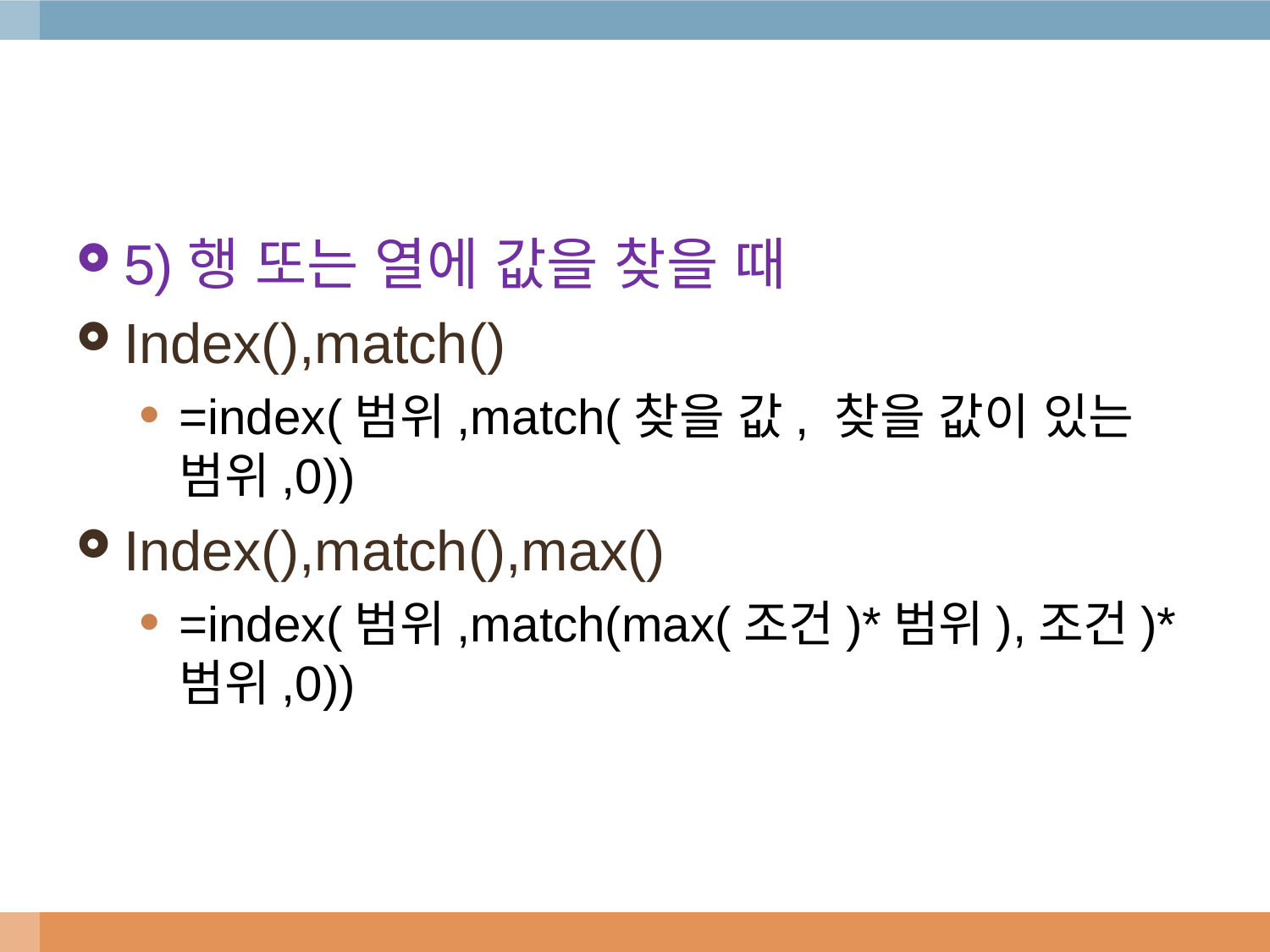

#
5)행 또는 열에 값을 찾을 때
Index(),match()
=index(범위,match(찾을 값, 찾을 값이 있는 범위,0))
Index(),match(),max()
=index(범위,match(max(조건)*범위),조건)*범위,0))